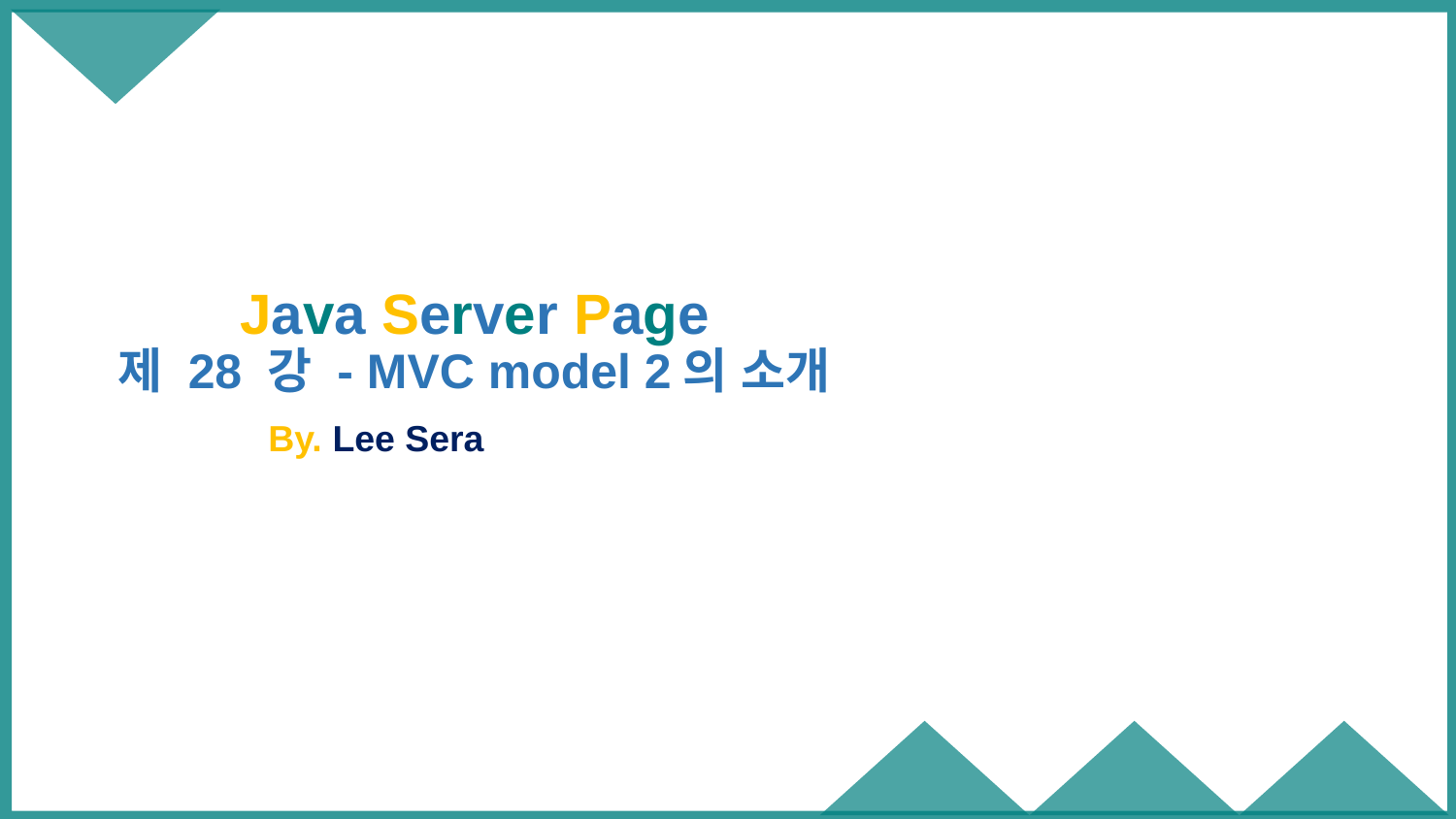

# Java Server Page 제 28 강 - MVC model 2의 소개
By. Lee Sera